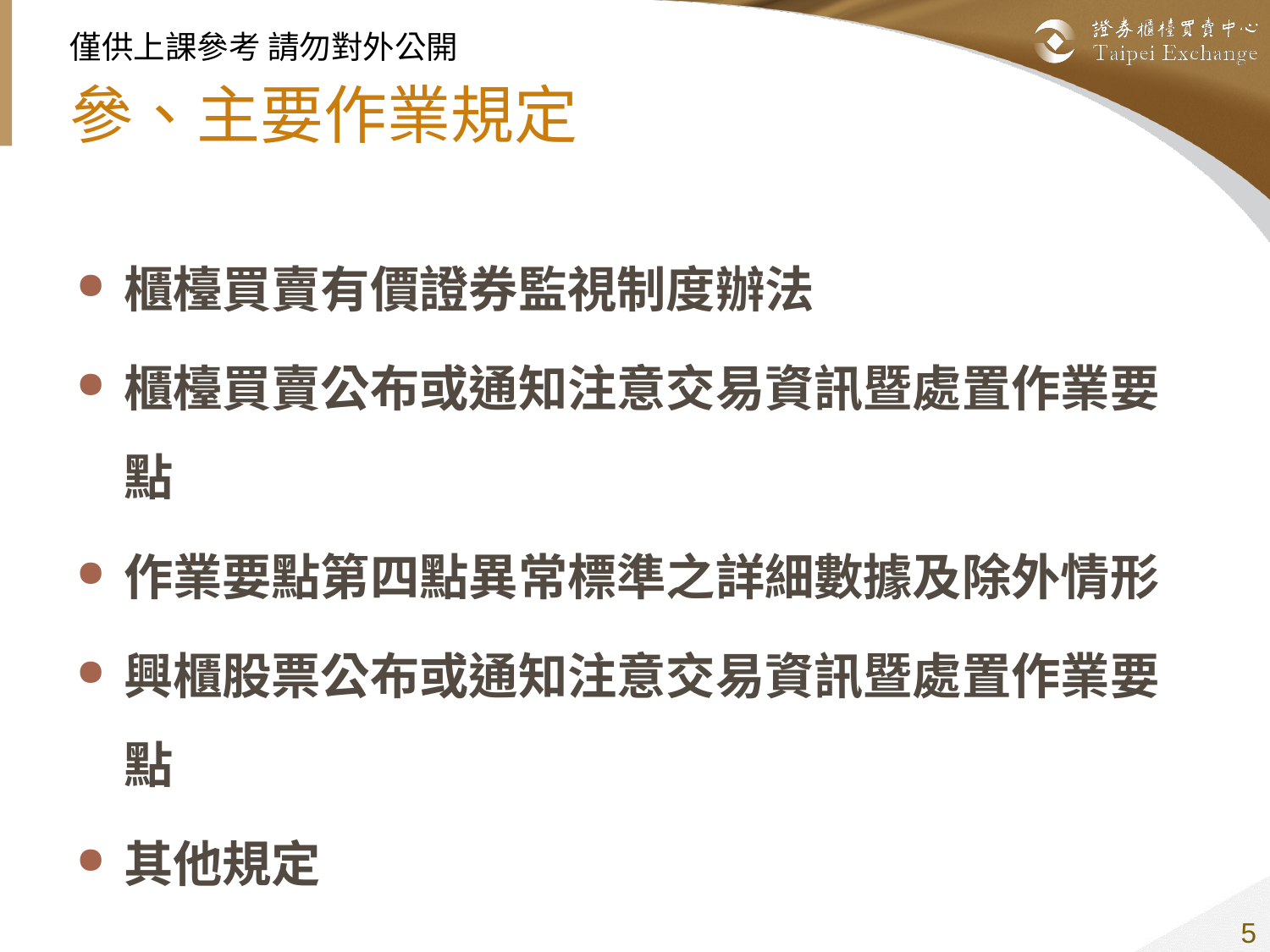

# 參、主要作業規定
櫃檯買賣有價證券監視制度辦法
櫃檯買賣公布或通知注意交易資訊暨處置作業要點
作業要點第四點異常標準之詳細數據及除外情形
興櫃股票公布或通知注意交易資訊暨處置作業要點
其他規定